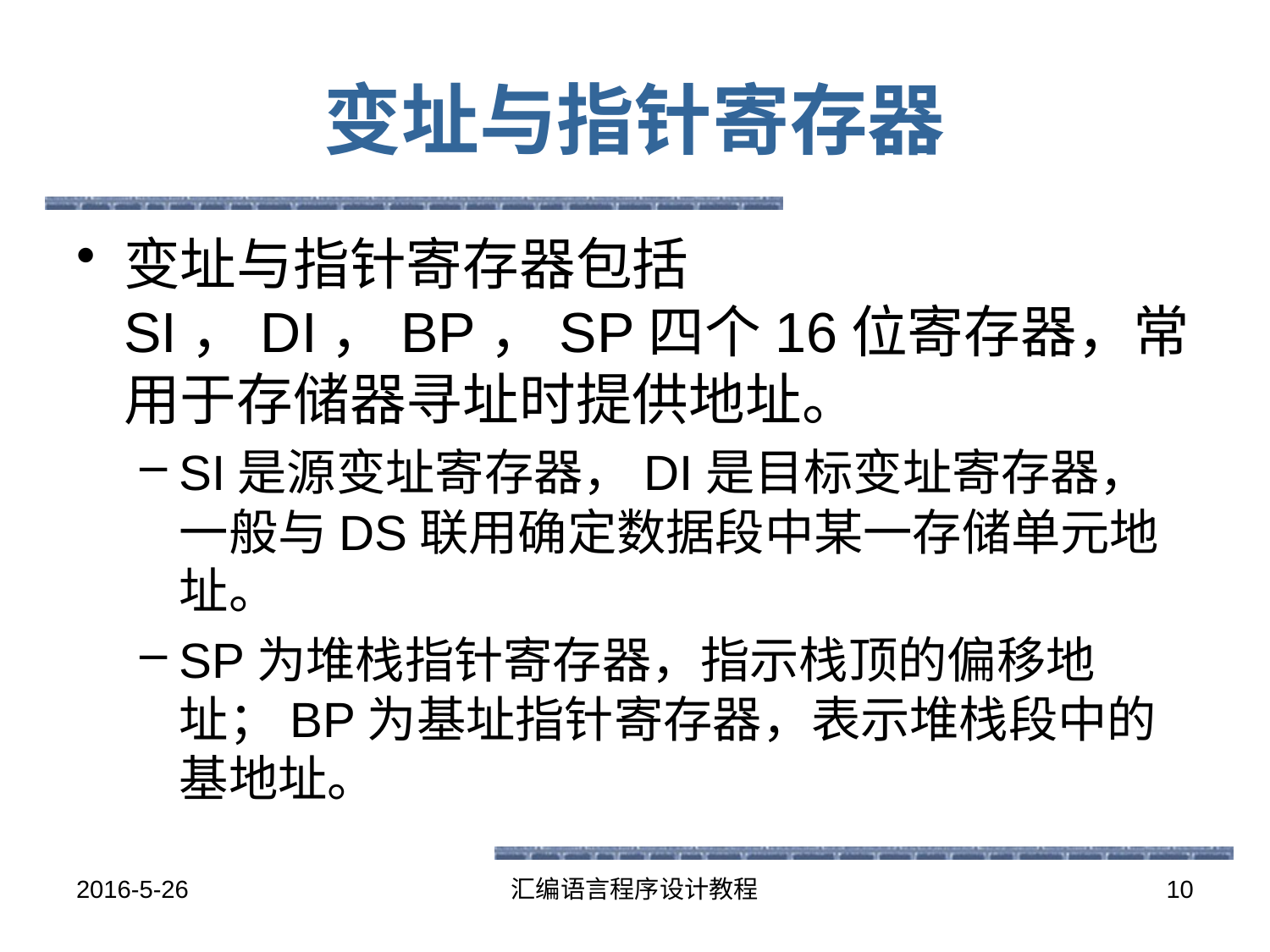

# 变址与指针寄存器
变址与指针寄存器包括SI，DI，BP，SP四个16位寄存器，常用于存储器寻址时提供地址。
SI是源变址寄存器，DI是目标变址寄存器，一般与DS联用确定数据段中某一存储单元地址。
SP为堆栈指针寄存器，指示栈顶的偏移地址；BP为基址指针寄存器，表示堆栈段中的基地址。
2016-5-26
汇编语言程序设计教程
10